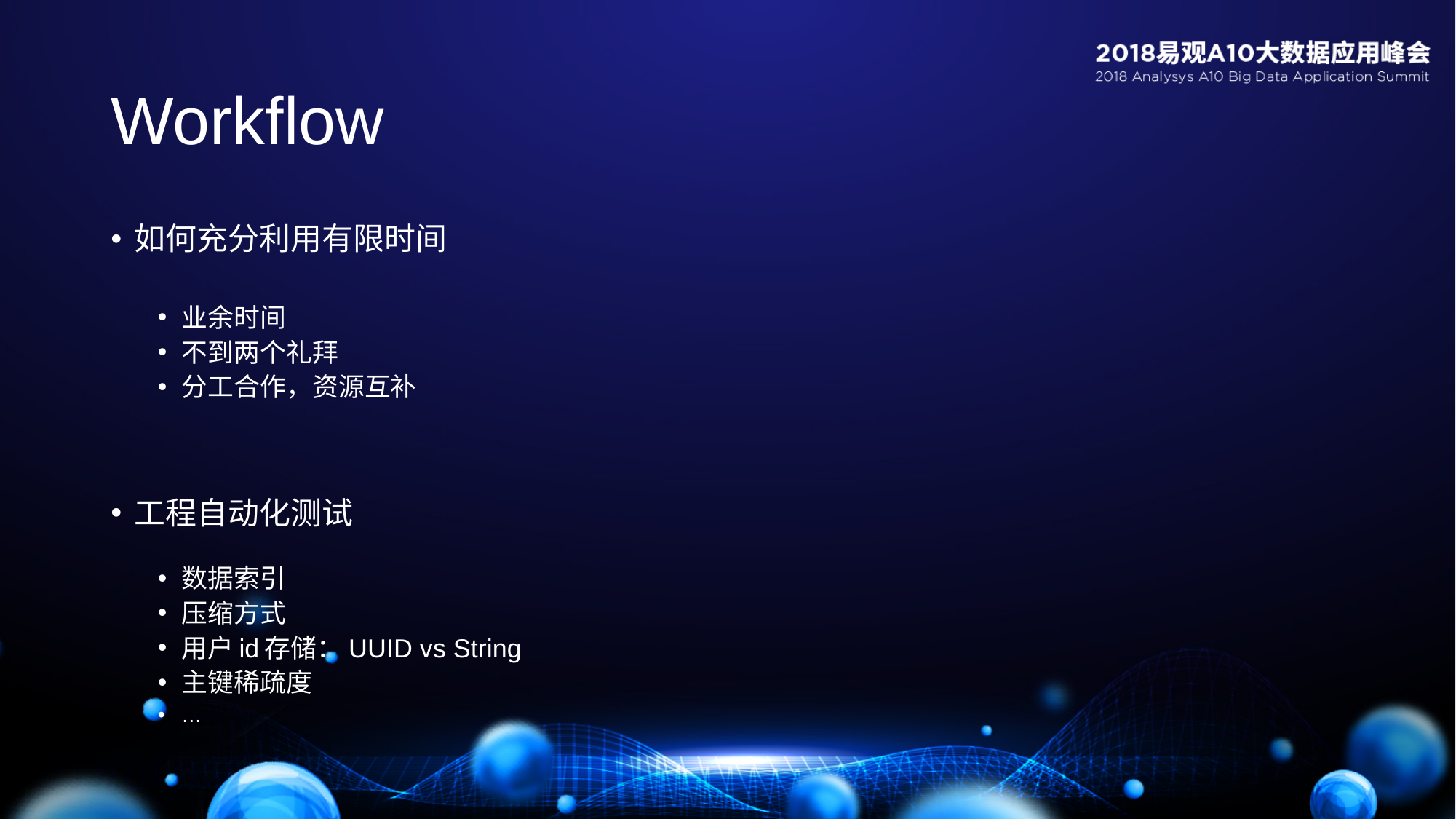

# Workflow
如何充分利用有限时间

业余时间
不到两个礼拜
分工合作，资源互补

工程自动化测试
数据索引
压缩方式
用户id存储：UUID vs String
主键稀疏度
…